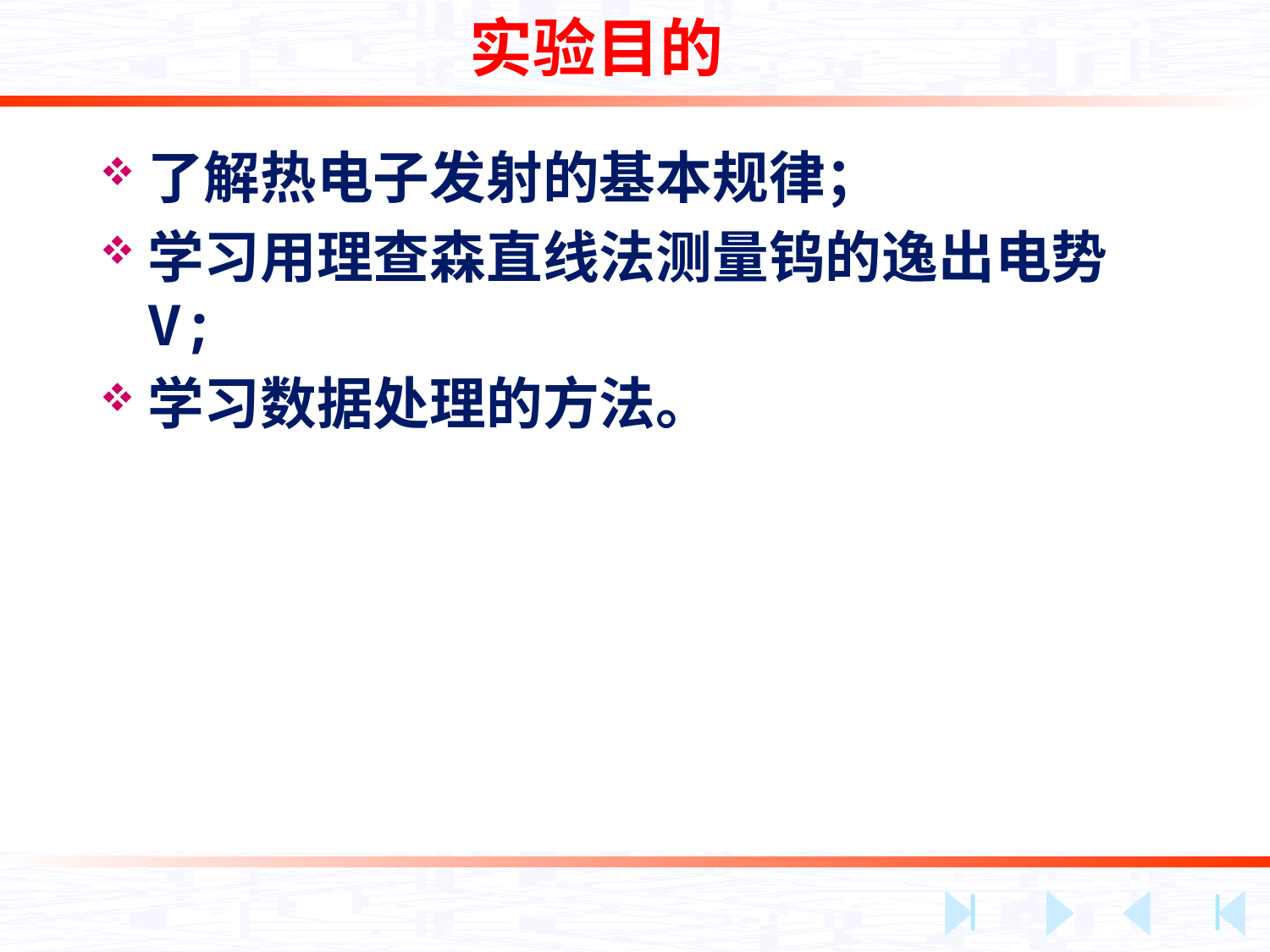

实验目的
了解热电子发射的基本规律；
学习用理查森直线法测量钨的逸出电势V;
学习数据处理的方法。